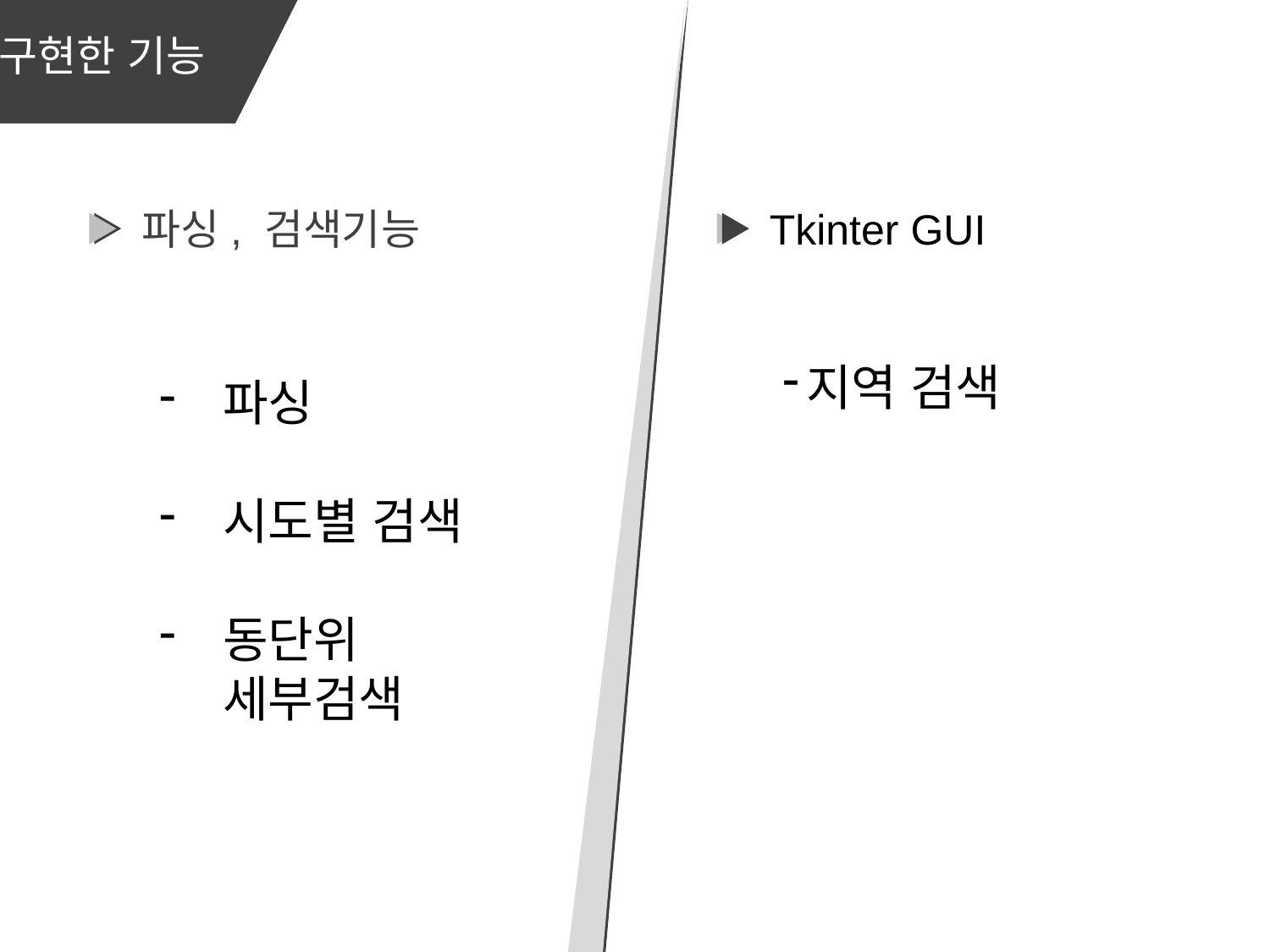

구현한 기능
파싱, 검색기능
Tkinter GUI

파싱

시도별 검색

동단위 세부검색

지역 검색